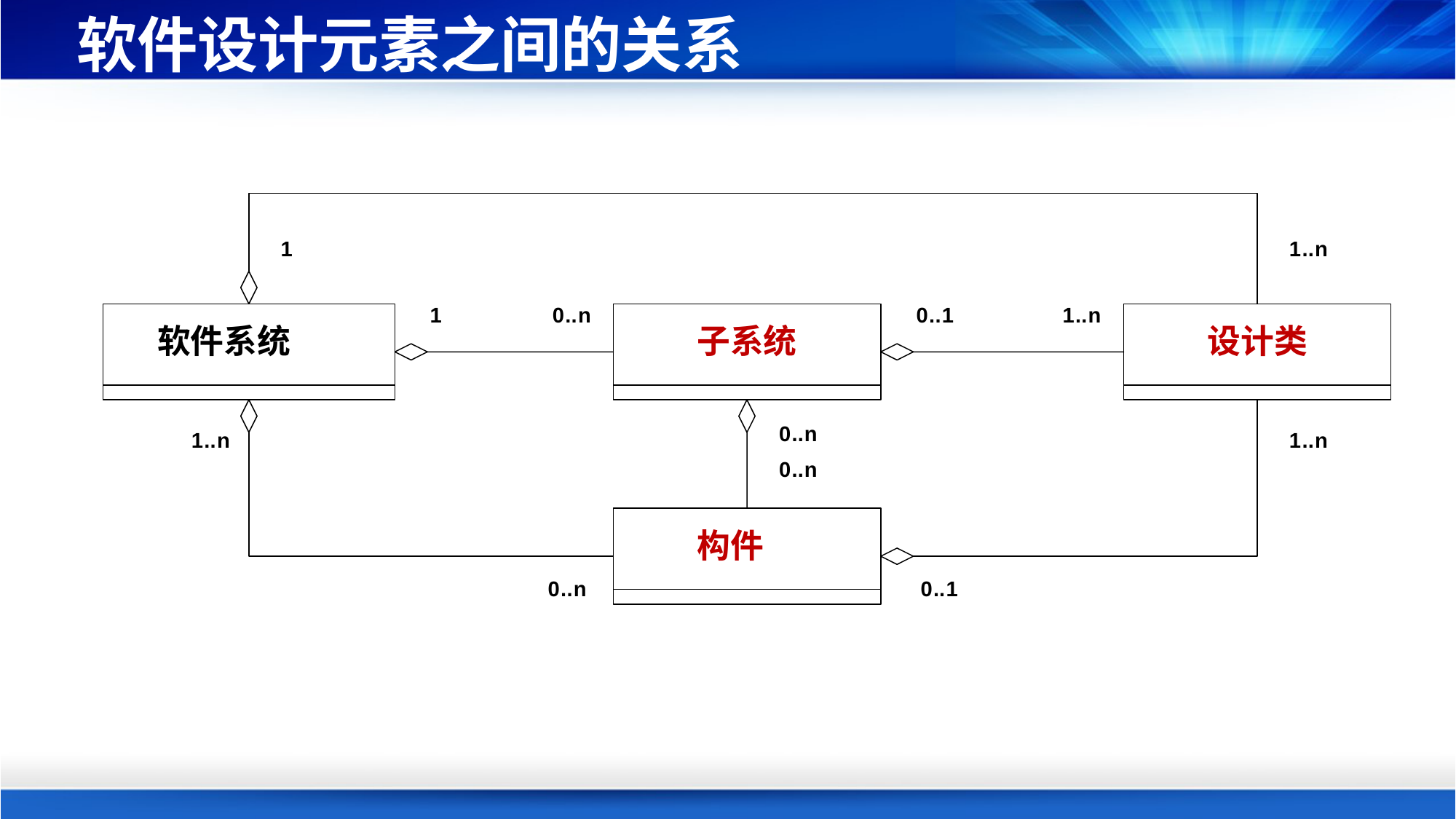

# 软件设计元素之间的关系

1
1
..
n

1
0
..
n
0
..
1
1
..
n

软件系统
子系统
设计类

0
..
n

1
..
n
1
..
n

0
..
n

构件

0
..
n
0
..
1